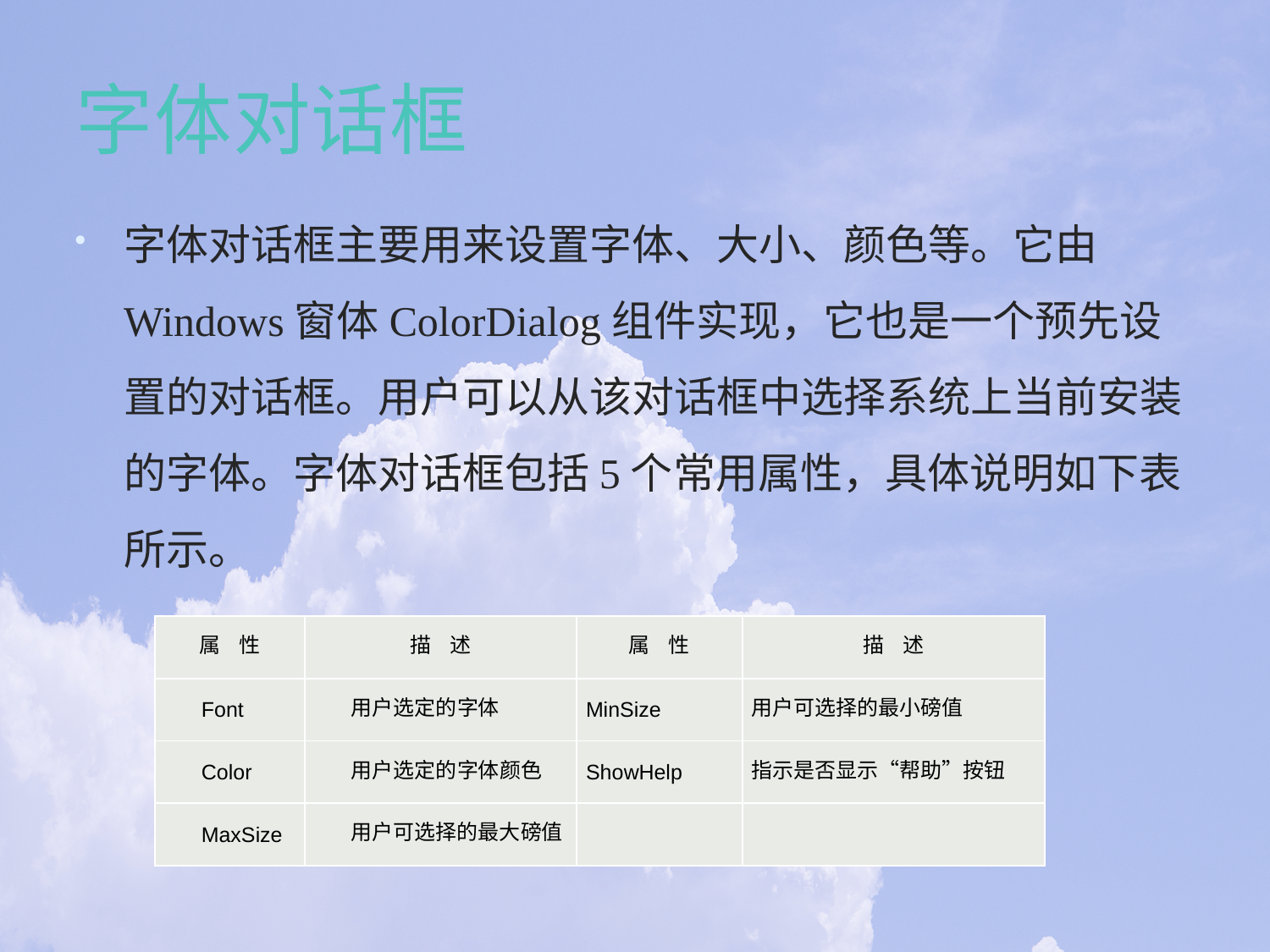

# 字体对话框
字体对话框主要用来设置字体、大小、颜色等。它由Windows窗体ColorDialog组件实现，它也是一个预先设置的对话框。用户可以从该对话框中选择系统上当前安装的字体。字体对话框包括5个常用属性，具体说明如下表所示。
| 属 性 | 描 述 | 属 性 | 描 述 |
| --- | --- | --- | --- |
| Font | 用户选定的字体 | MinSize | 用户可选择的最小磅值 |
| Color | 用户选定的字体颜色 | ShowHelp | 指示是否显示“帮助”按钮 |
| MaxSize | 用户可选择的最大磅值 |  |  |